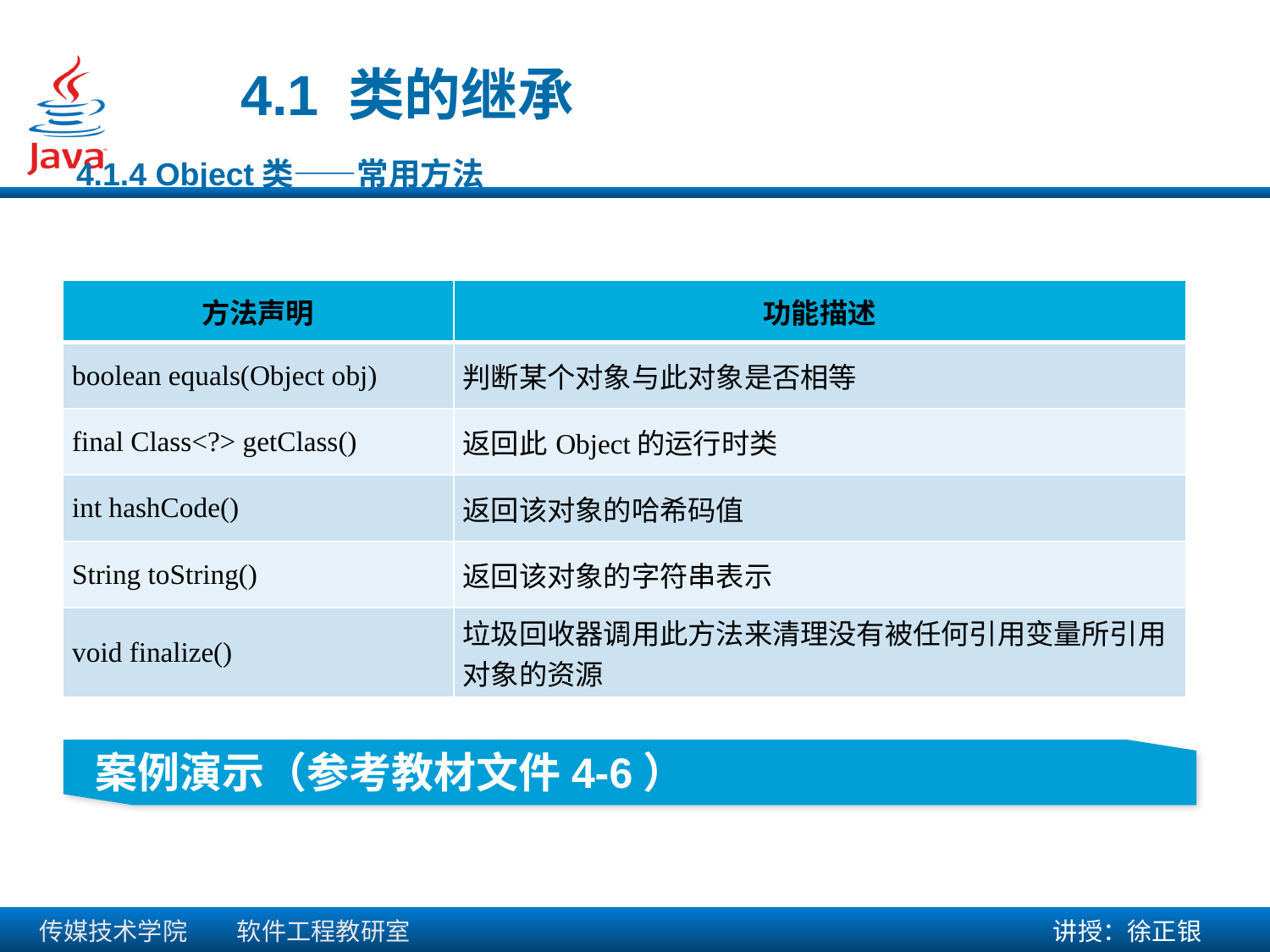

4.1 类的继承
4.1.4 Object类——常用方法
| 方法声明 | 功能描述 |
| --- | --- |
| boolean equals(Object obj) | 判断某个对象与此对象是否相等 |
| final Class<?> getClass() | 返回此Object的运行时类 |
| int hashCode() | 返回该对象的哈希码值 |
| String toString() | 返回该对象的字符串表示 |
| void finalize() | 垃圾回收器调用此方法来清理没有被任何引用变量所引用对象的资源 |
 案例演示（参考教材文件4-6）